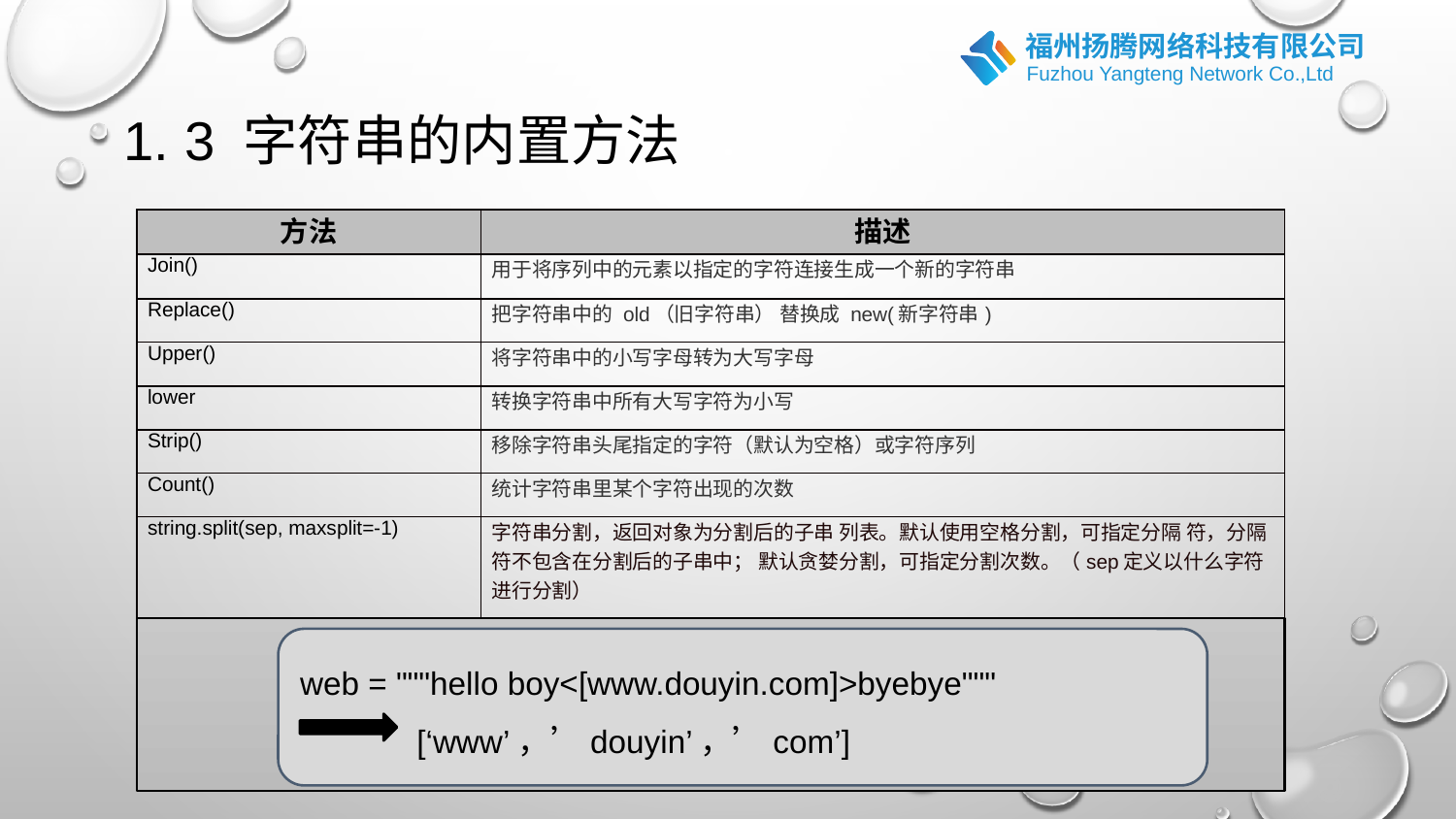

# 1. 3 字符串的内置方法
| 方法 | 描述 |
| --- | --- |
| Join() | 用于将序列中的元素以指定的字符连接生成一个新的字符串 |
| Replace() | 把字符串中的 old（旧字符串） 替换成 new(新字符串) |
| Upper() | 将字符串中的小写字母转为大写字母 |
| lower | 转换字符串中所有大写字符为小写 |
| Strip() | 移除字符串头尾指定的字符（默认为空格）或字符序列 |
| Count() | 统计字符串里某个字符出现的次数 |
| string.split(sep, maxsplit=-1) | 字符串分割，返回对象为分割后的子串 列表。默认使用空格分割，可指定分隔 符，分隔符不包含在分割后的子串中； 默认贪婪分割，可指定分割次数。（sep定义以什么字符进行分割） |
| string.splitlines([keepends]) | 按照('\r','\r\n','\n')分割字符串，返回一个包含各行作为元素的列表，如果参数keepends为False，不包含换行符，否则保留换行符 |
| string.partition(str) | 把字符串按str分割成三个部分 |

web = """hello boy<[www.douyin.com]>byebye"""
             [‘www’，’douyin’，’com’]